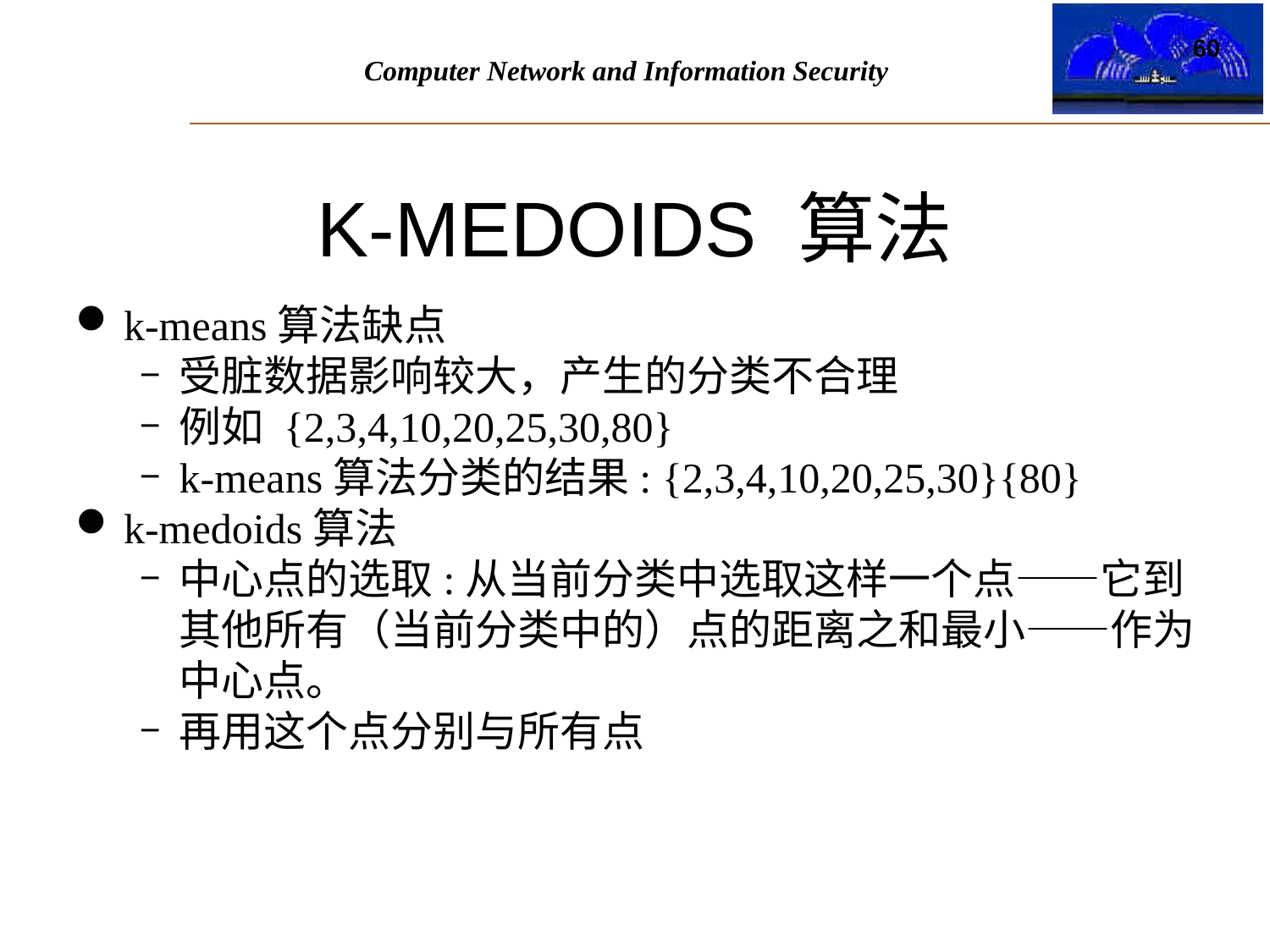

K-MEDOIDS 算法
60
k-means算法缺点
受脏数据影响较大，产生的分类不合理
例如 {2,3,4,10,20,25,30,80}
k-means算法分类的结果: {2,3,4,10,20,25,30}{80}
k-medoids算法
中心点的选取:从当前分类中选取这样一个点——它到其他所有（当前分类中的）点的距离之和最小——作为中心点。
再用这个点分别与所有点